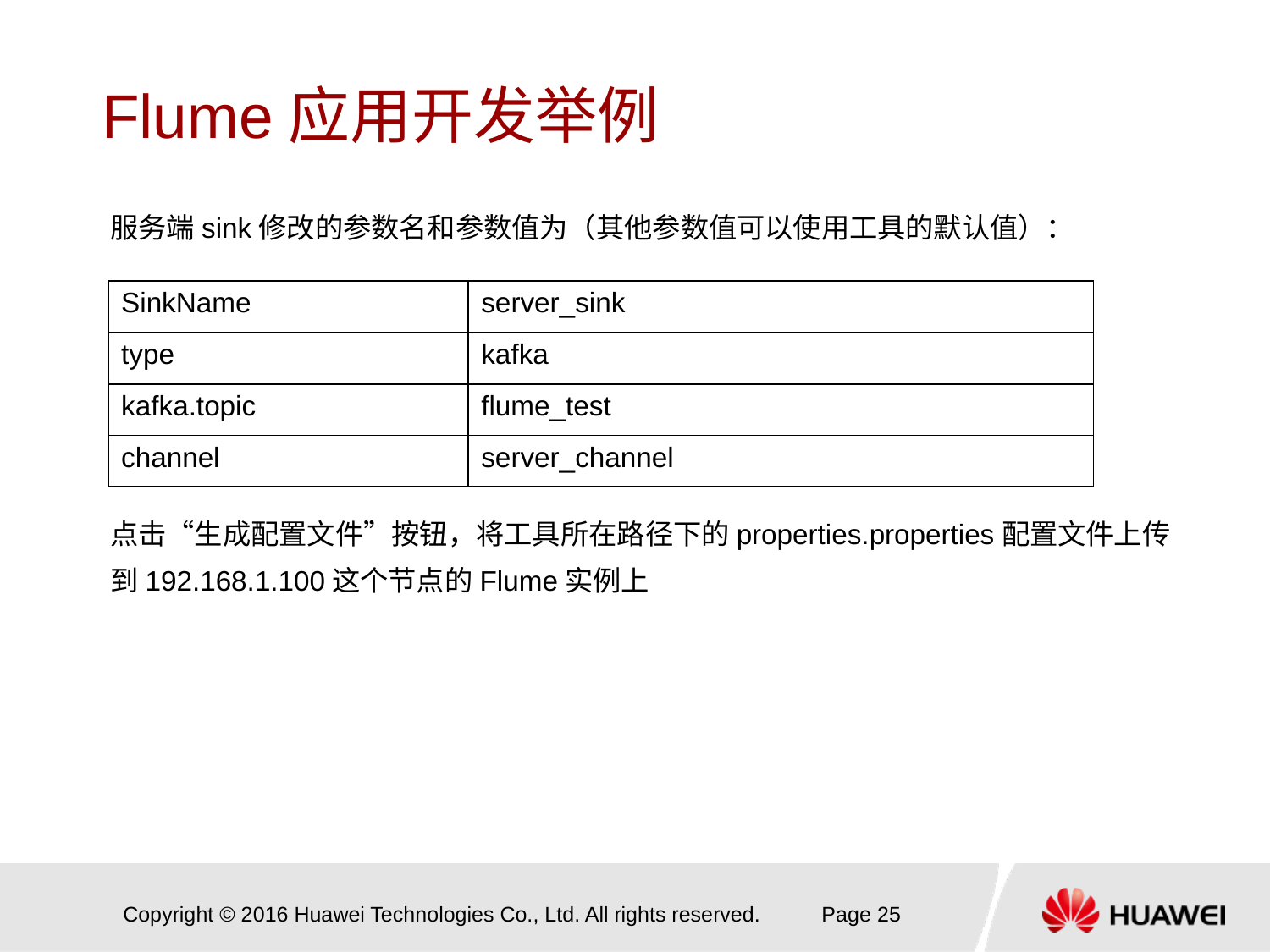

# Flume应用开发举例
服务端sink修改的参数名和参数值为（其他参数值可以使用工具的默认值）：

点击“生成配置文件”按钮，将工具所在路径下的properties.properties配置文件上传到192.168.1.100这个节点的Flume实例上

| SinkName | server\_sink |
| --- | --- |
| type | kafka |
| kafka.topic | flume\_test |
| channel | server\_channel |